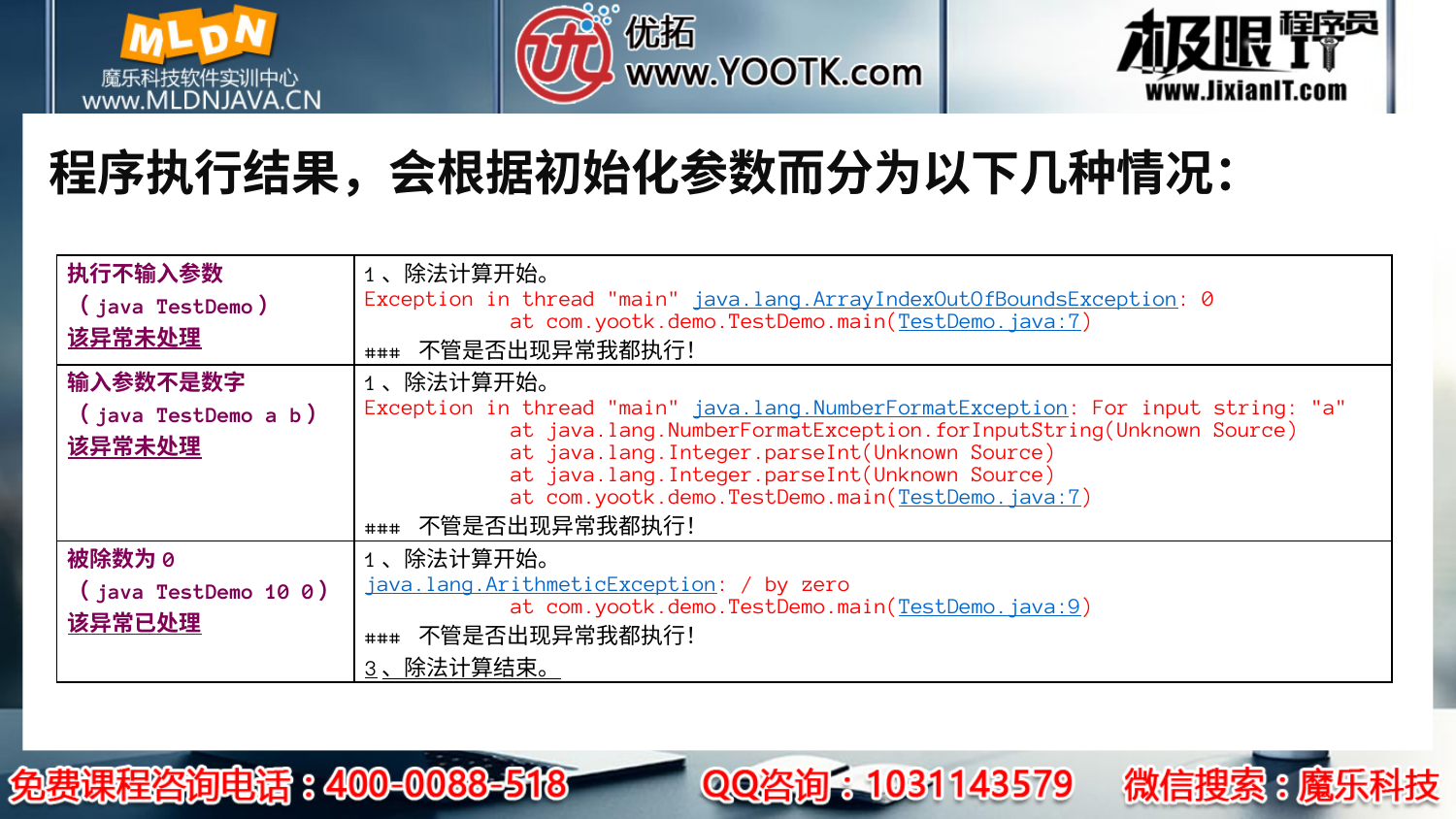

# 程序执行结果，会根据初始化参数而分为以下几种情况：
| 执行不输入参数 （java TestDemo） 该异常未处理 | 1、除法计算开始。 Exception in thread "main" java.lang.ArrayIndexOutOfBoundsException: 0 at com.yootk.demo.TestDemo.main(TestDemo.java:7) ### 不管是否出现异常我都执行！ |
| --- | --- |
| 输入参数不是数字 （java TestDemo a b） 该异常未处理 | 1、除法计算开始。 Exception in thread "main" java.lang.NumberFormatException: For input string: "a" at java.lang.NumberFormatException.forInputString(Unknown Source) at java.lang.Integer.parseInt(Unknown Source) at java.lang.Integer.parseInt(Unknown Source) at com.yootk.demo.TestDemo.main(TestDemo.java:7) ### 不管是否出现异常我都执行！ |
| 被除数为0 （java TestDemo 10 0） 该异常已处理 | 1、除法计算开始。 java.lang.ArithmeticException: / by zero at com.yootk.demo.TestDemo.main(TestDemo.java:9) ### 不管是否出现异常我都执行！ 3、除法计算结束。 |